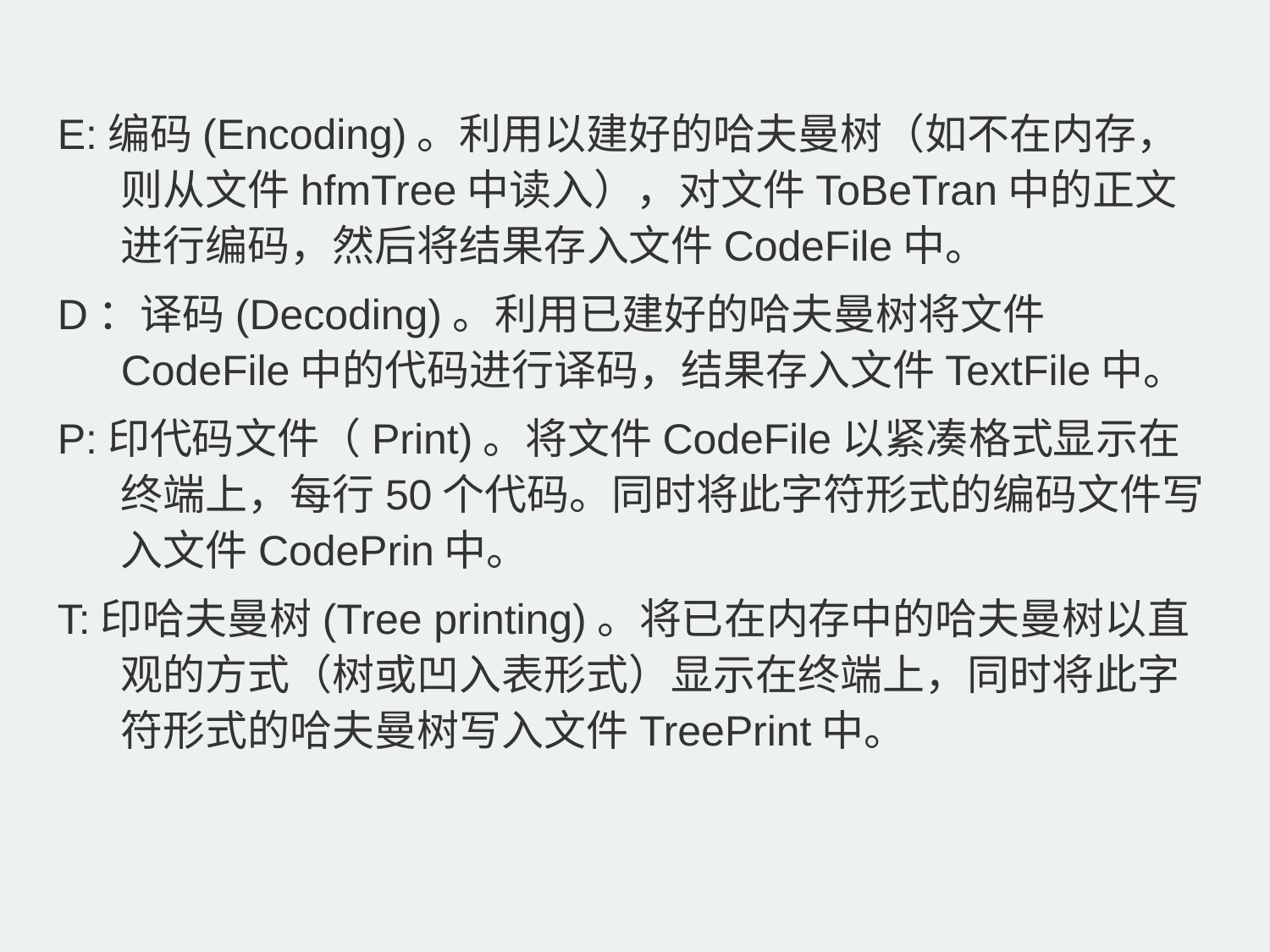

E:编码(Encoding)。利用以建好的哈夫曼树（如不在内存，则从文件hfmTree中读入），对文件ToBeTran中的正文进行编码，然后将结果存入文件CodeFile中。
D：译码(Decoding)。利用已建好的哈夫曼树将文件CodeFile中的代码进行译码，结果存入文件TextFile中。
P:印代码文件（Print)。将文件CodeFile以紧凑格式显示在终端上，每行50个代码。同时将此字符形式的编码文件写入文件CodePrin中。
T:印哈夫曼树(Tree printing)。将已在内存中的哈夫曼树以直观的方式（树或凹入表形式）显示在终端上，同时将此字符形式的哈夫曼树写入文件TreePrint中。